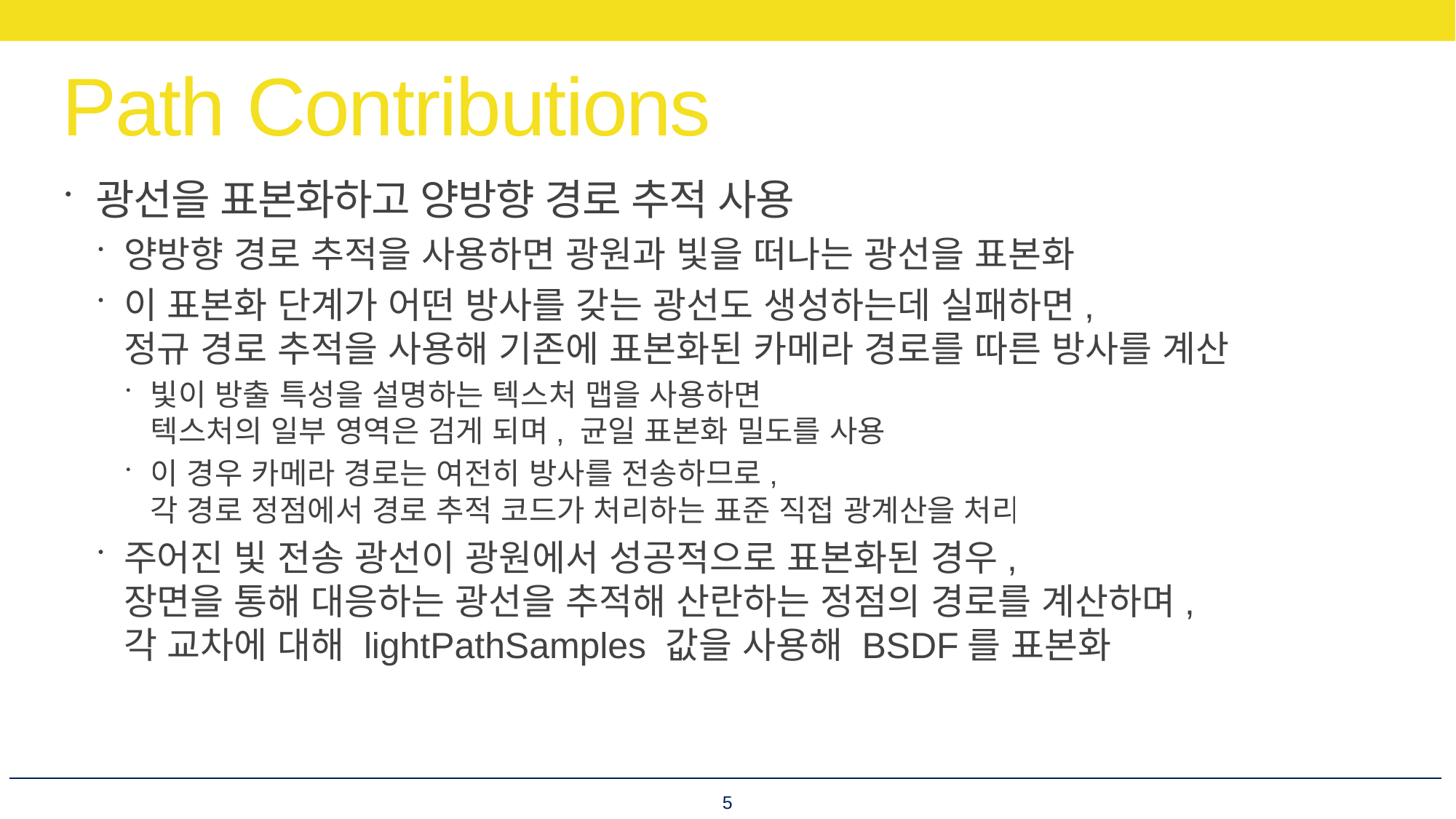

# Path Contributions
광선을 표본화하고 양방향 경로 추적 사용
양방향 경로 추적을 사용하면 광원과 빛을 떠나는 광선을 표본화
이 표본화 단계가 어떤 방사를 갖는 광선도 생성하는데 실패하면,
정규 경로 추적을 사용해 기존에 표본화된 카메라 경로를 따른 방사를 계산
빛이 방출 특성을 설명하는 텍스처 맵을 사용하면
텍스처의 일부 영역은 검게 되며, 균일 표본화 밀도를 사용
이 경우 카메라 경로는 여전히 방사를 전송하므로,
각 경로 정점에서 경로 추적 코드가 처리하는 표준 직접 광계산을 처리
주어진 빛 전송 광선이 광원에서 성공적으로 표본화된 경우,
장면을 통해 대응하는 광선을 추적해 산란하는 정점의 경로를 계산하며,
각 교차에 대해 lightPathSamples 값을 사용해 BSDF를 표본화
5